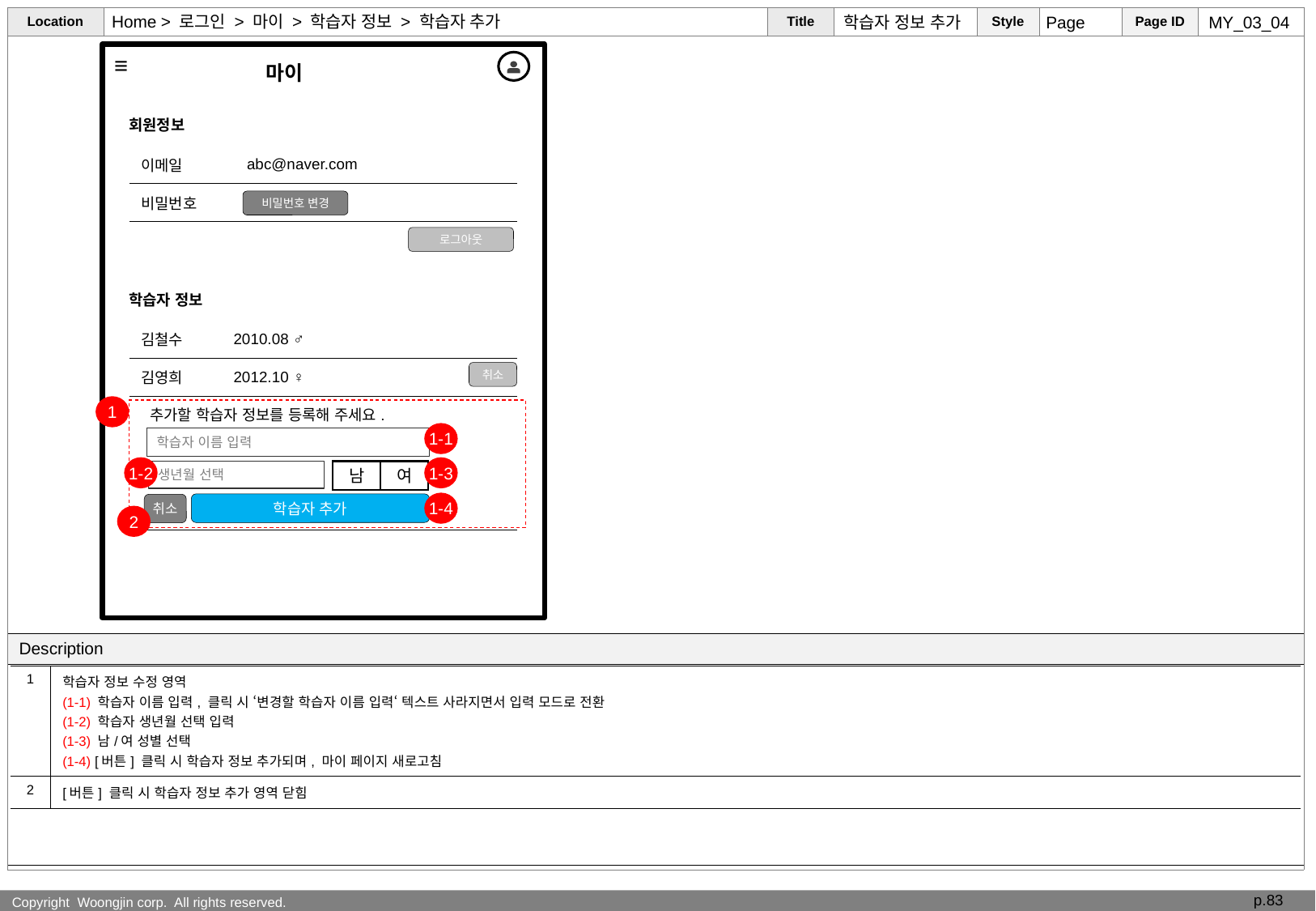

# Home > 로그인 > 마이 > 학습자 정보 > 학습자 추가
학습자 정보 추가
Page
MY_03_04
                               마이
회원정보
| 이메일 | abc@naver.com |
| --- | --- |
| 비밀번호 |  |
비밀번호 변경
로그아웃
학습자 정보
| 김철수 | 2010.08 ♂ |
| --- | --- |
| 김영희 | 2012.10 ♀ |
| 추가할 학습자 정보를 등록해 주세요. |  |
취소
1

1-1
학습자 이름 입력
1-2
1-3
생년월 선택
남
여
1-4
학습자 추가
취소
2
| 1 | 학습자 정보 수정 영역 (1-1) 학습자 이름 입력, 클릭 시 ‘변경할 학습자 이름 입력‘ 텍스트 사라지면서 입력 모드로 전환 (1-2) 학습자 생년월 선택 입력 (1-3) 남/여 성별 선택 (1-4) [버튼] 클릭 시 학습자 정보 추가되며, 마이 페이지 새로고침 |
| --- | --- |
| 2 | [버튼] 클릭 시 학습자 정보 추가 영역 닫힘 |